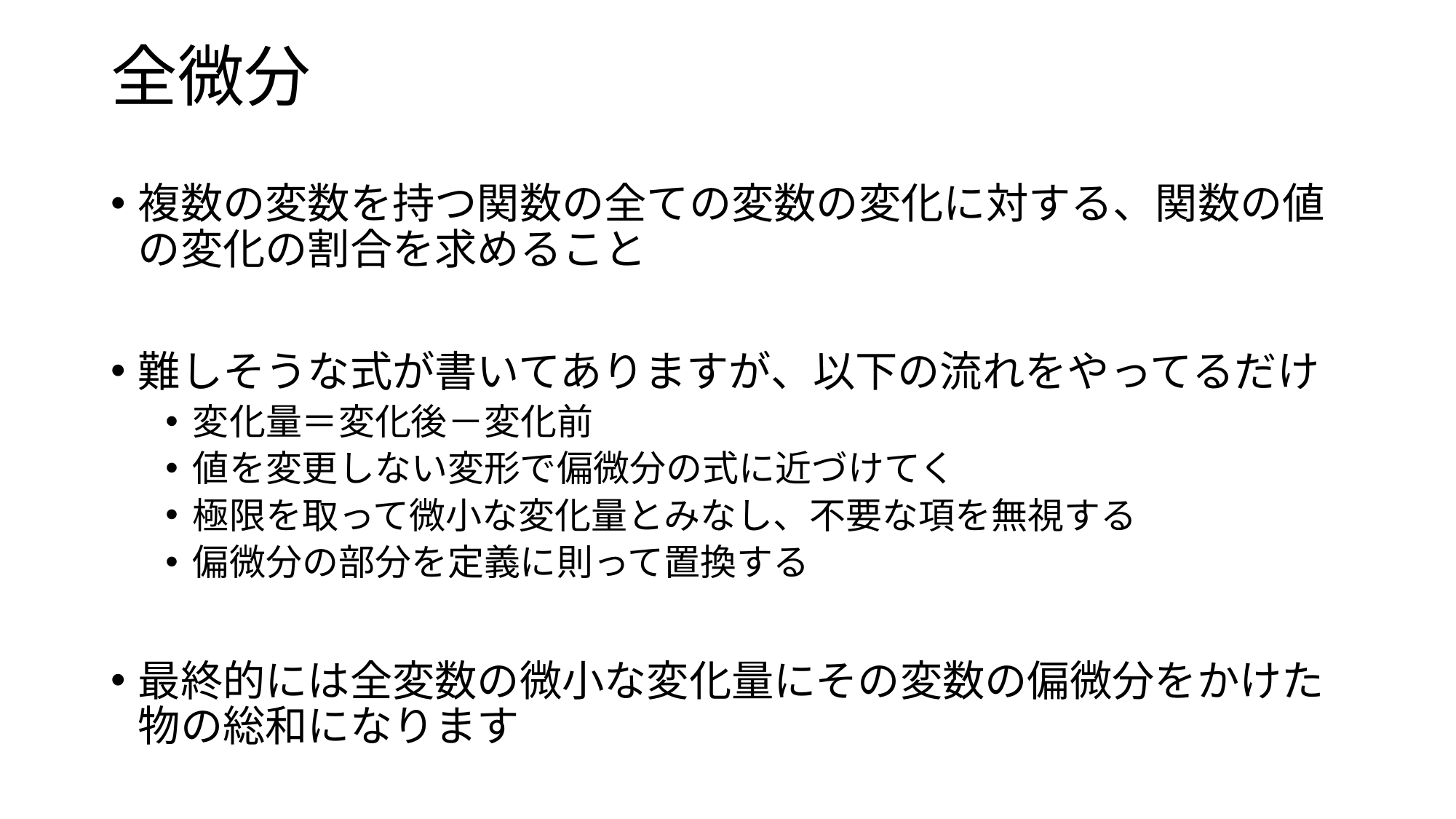

# 全微分
複数の変数を持つ関数の全ての変数の変化に対する、関数の値の変化の割合を求めること

難しそうな式が書いてありますが、以下の流れをやってるだけ
変化量＝変化後－変化前
値を変更しない変形で偏微分の式に近づけてく
極限を取って微小な変化量とみなし、不要な項を無視する
偏微分の部分を定義に則って置換する

最終的には全変数の微小な変化量にその変数の偏微分をかけた物の総和になります